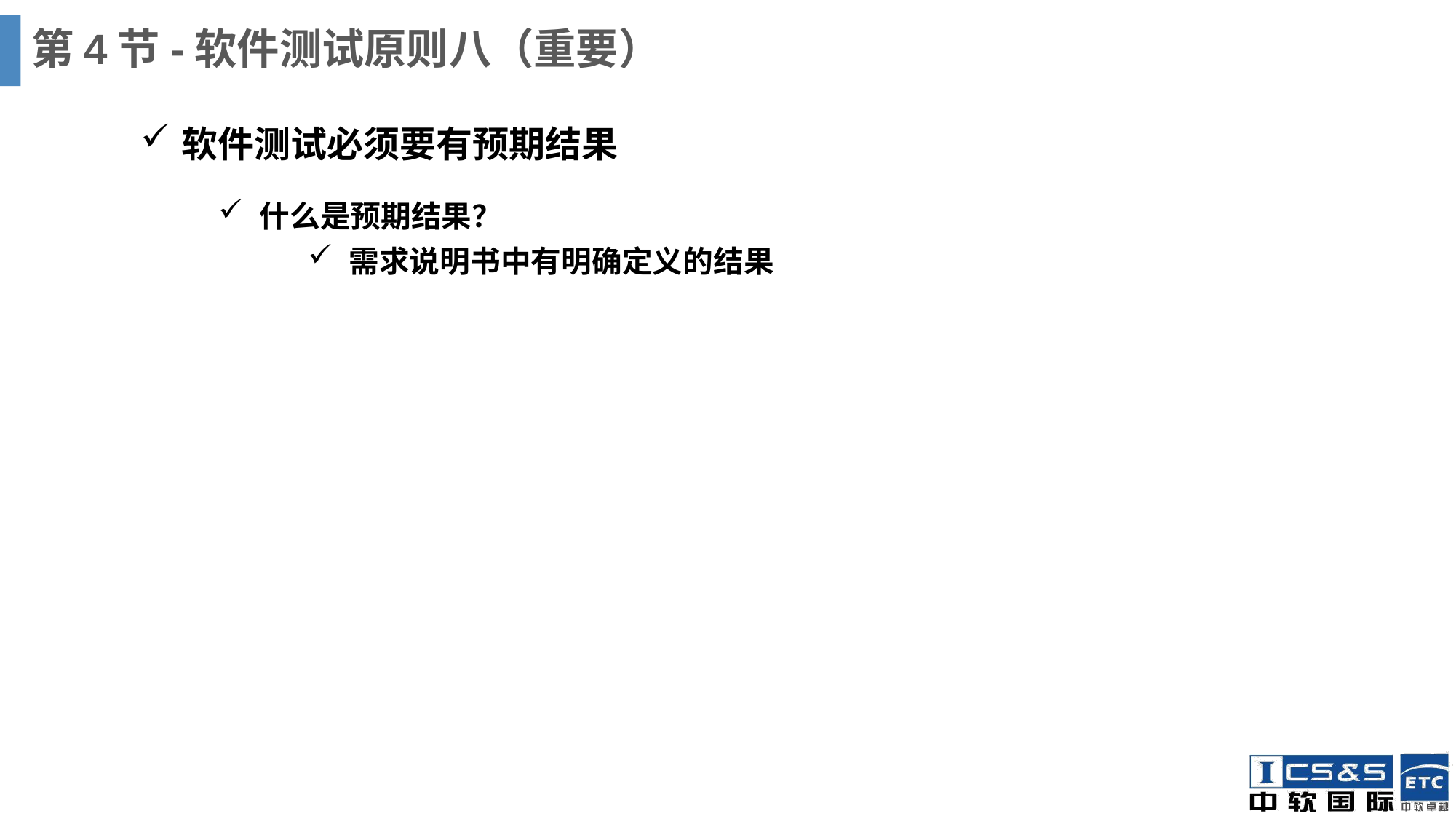

# 第4节-软件测试原则八（重要）
软件测试必须要有预期结果
什么是预期结果？
需求说明书中有明确定义的结果